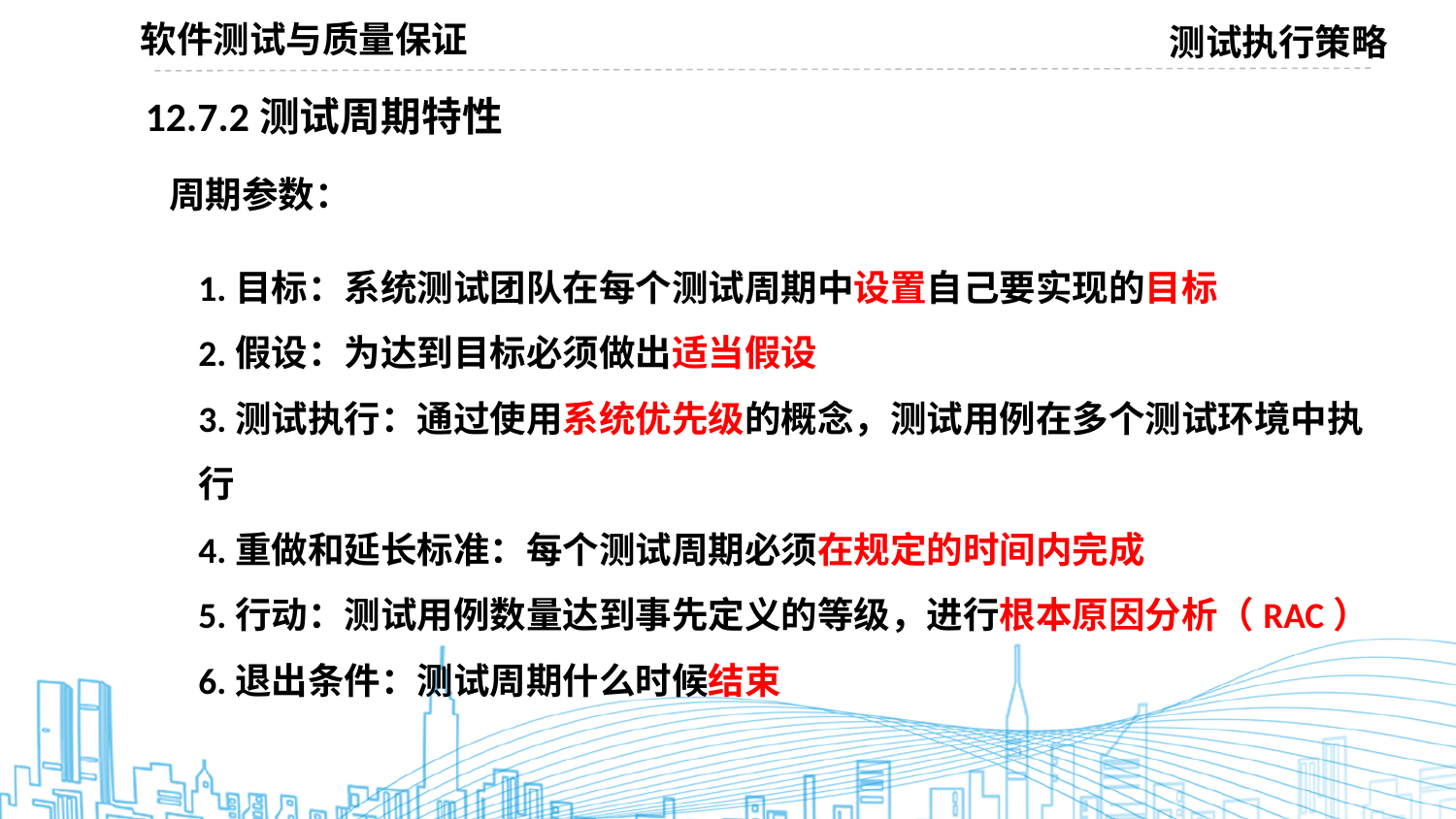

软件测试与质量保证
测试执行策略
12.7.2测试周期特性
周期参数：
1.目标：系统测试团队在每个测试周期中设置自己要实现的目标
2.假设：为达到目标必须做出适当假设
3.测试执行：通过使用系统优先级的概念，测试用例在多个测试环境中执行
4.重做和延长标准：每个测试周期必须在规定的时间内完成
5.行动：测试用例数量达到事先定义的等级，进行根本原因分析（RAC）
6.退出条件：测试周期什么时候结束